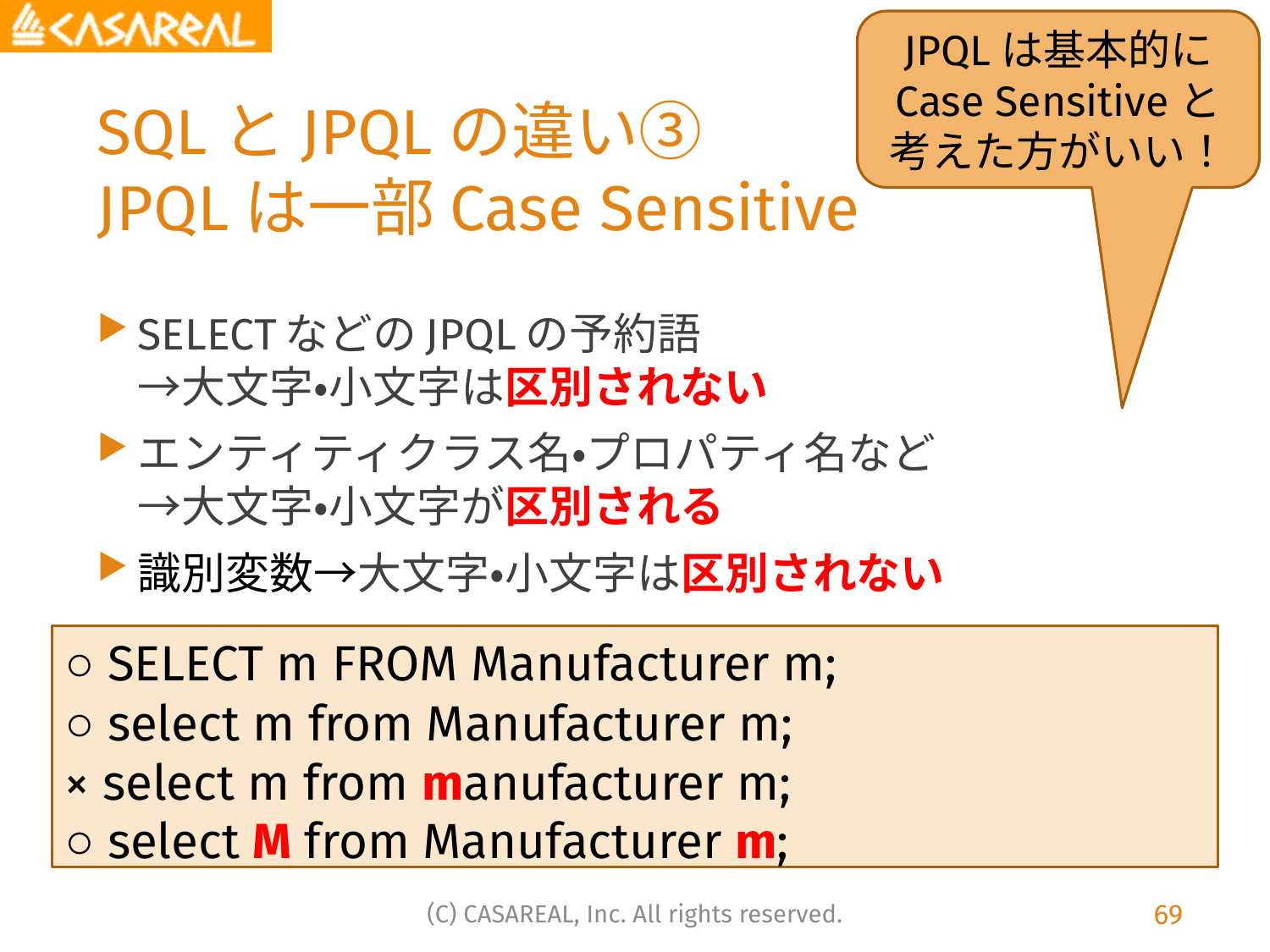

JPQLは基本的に
Case Sensitiveと
考えた方がいい！
# SQLとJPQLの違い③ JPQLは一部Case Sensitive
SELECTなどのJPQLの予約語
→大文字・小文字は区別されない
エンティティクラス名・プロパティ名など
→大文字・小文字が区別される
識別変数→大文字・小文字は区別されない
○ SELECT m FROM Manufacturer m;
○ select m from Manufacturer m;
× select m from manufacturer m;
○ select M from Manufacturer m;
(C) CASAREAL, Inc. All rights reserved.
69